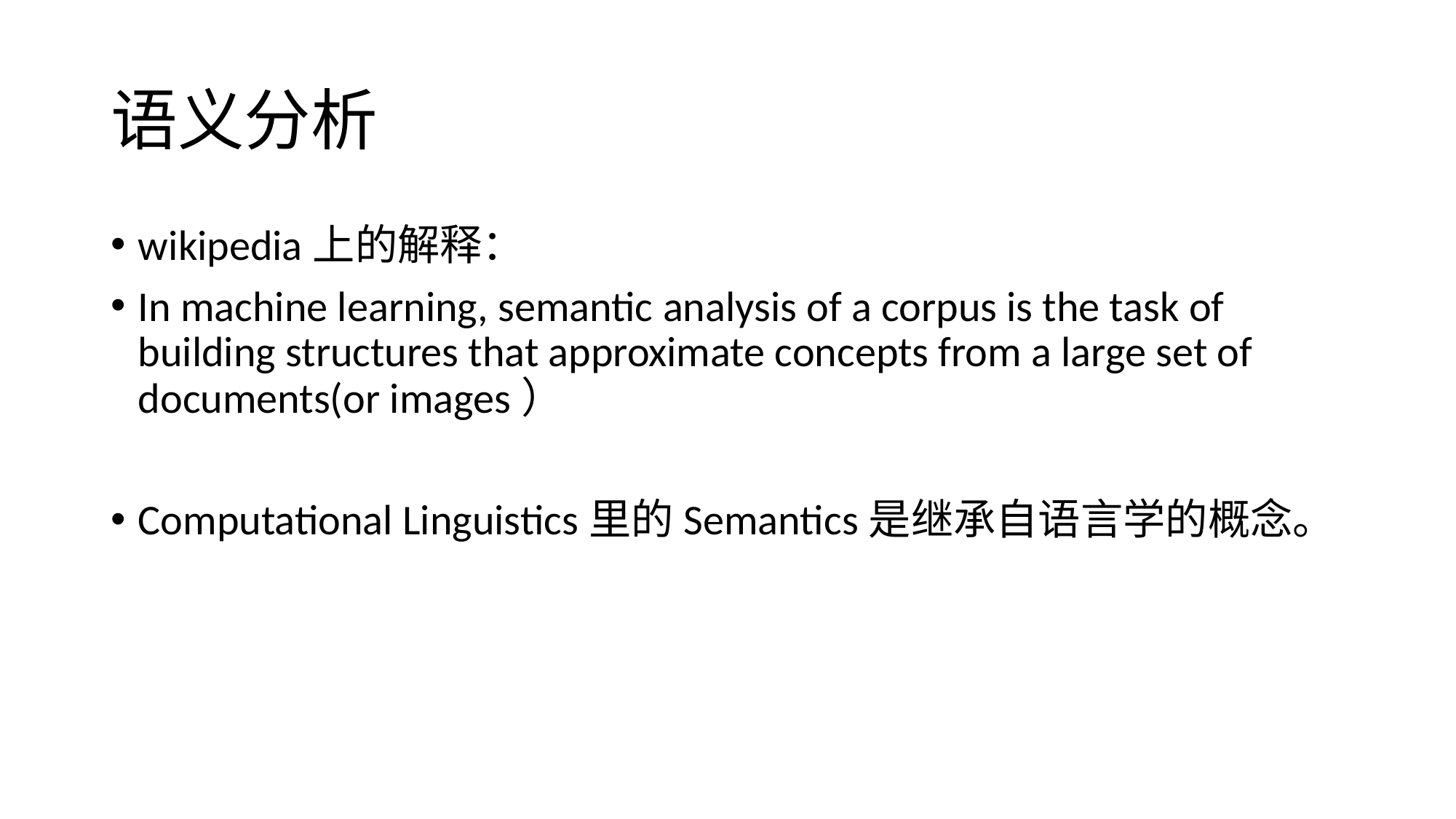

# 语义分析
wikipedia上的解释：
In machine learning, semantic analysis of a corpus is the task of building structures that approximate concepts from a large set of documents(or images）

Computational Linguistics里的Semantics是继承自语言学的概念。